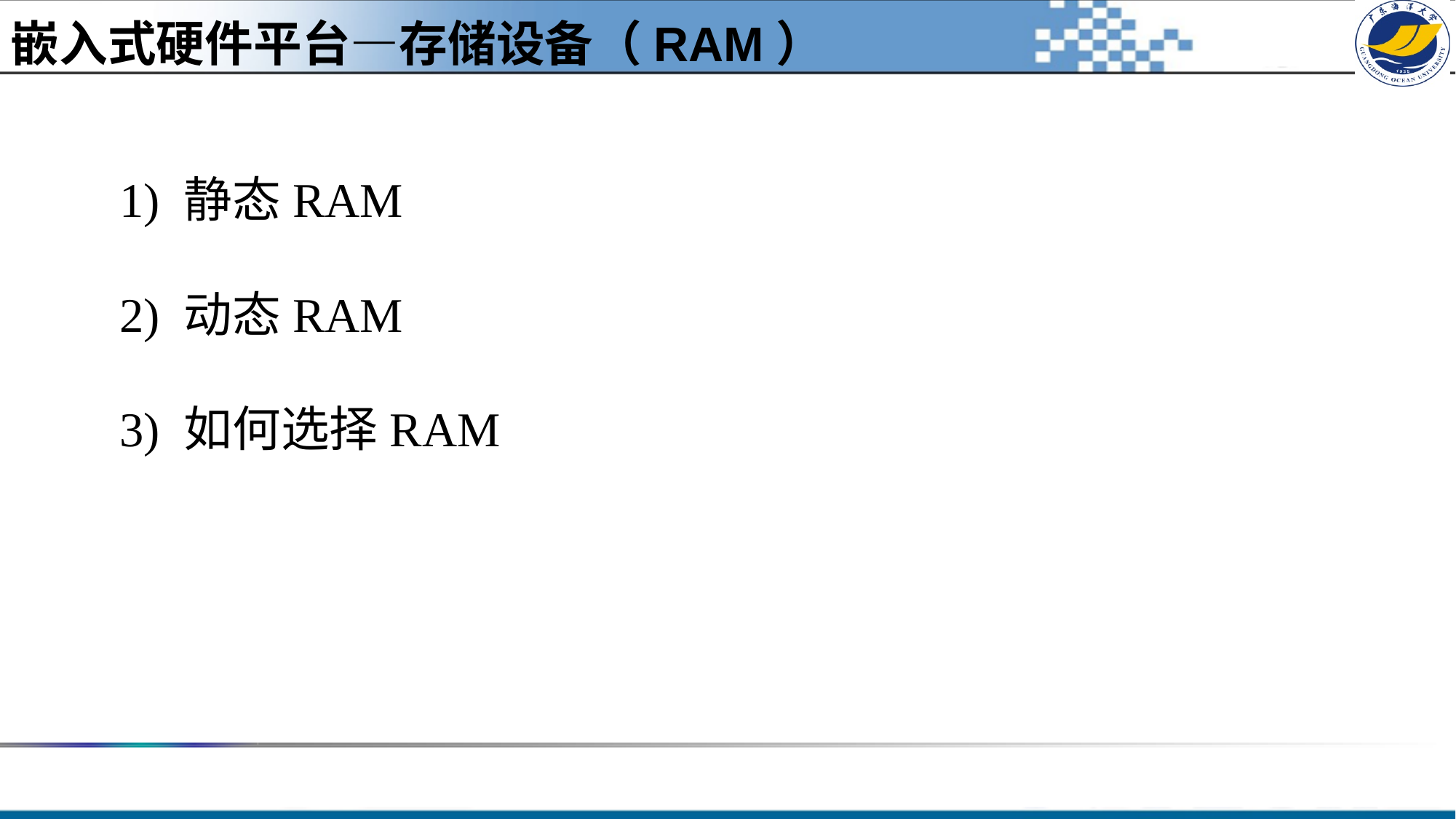

嵌入式硬件平台—存储设备（RAM）
#
1) 静态RAM
2) 动态RAM
3) 如何选择RAM
47